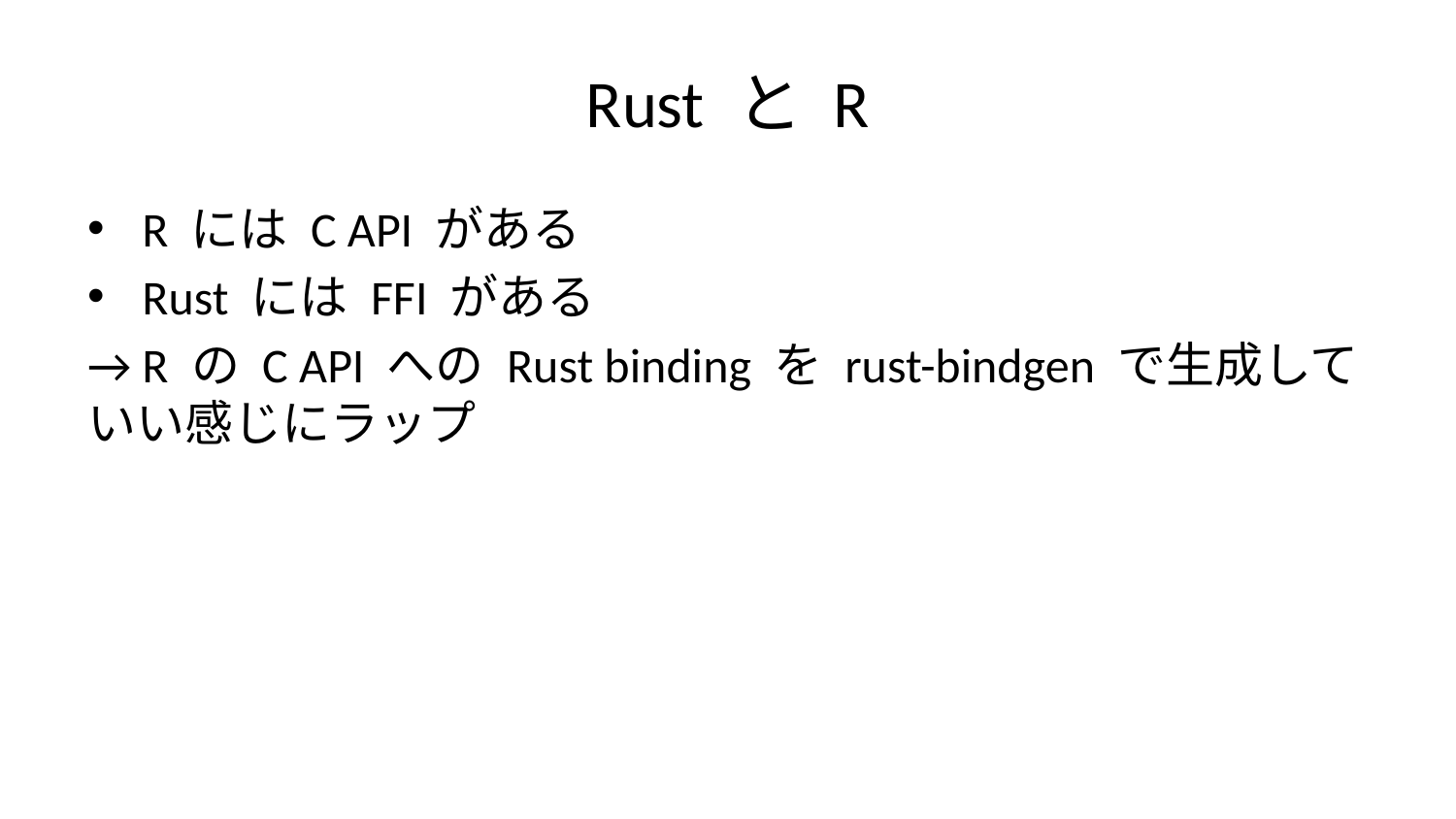

# Rust と R
R には C API がある
Rust には FFI がある
→ R の C API への Rust binding を rust-bindgen で生成していい感じにラップ